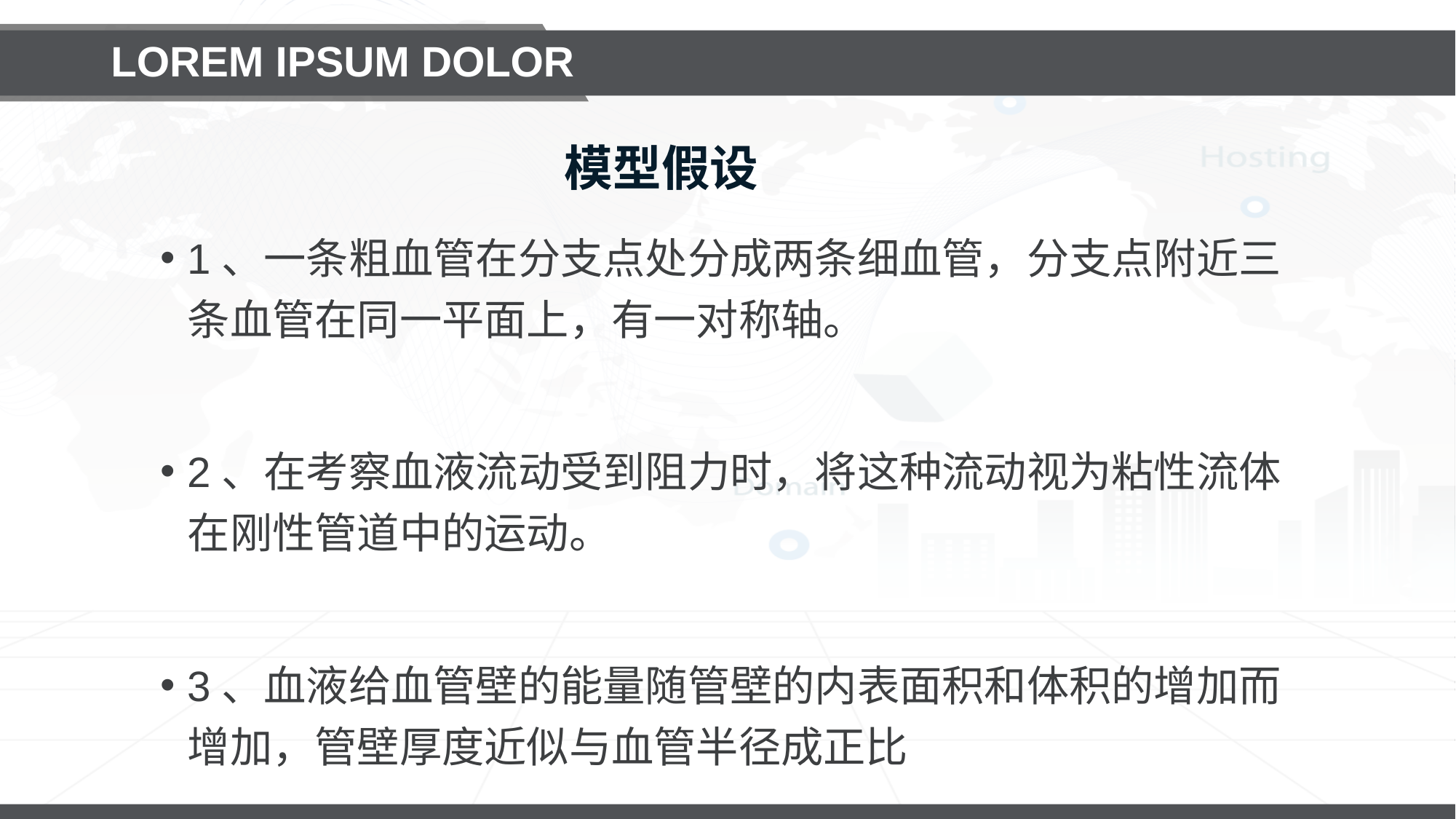

# LOREM IPSUM DOLOR
模型假设
1、一条粗血管在分支点处分成两条细血管，分支点附近三条血管在同一平面上，有一对称轴。

2、在考察血液流动受到阻力时，将这种流动视为粘性流体在刚性管道中的运动。

3、血液给血管壁的能量随管壁的内表面积和体积的增加而增加，管壁厚度近似与血管半径成正比